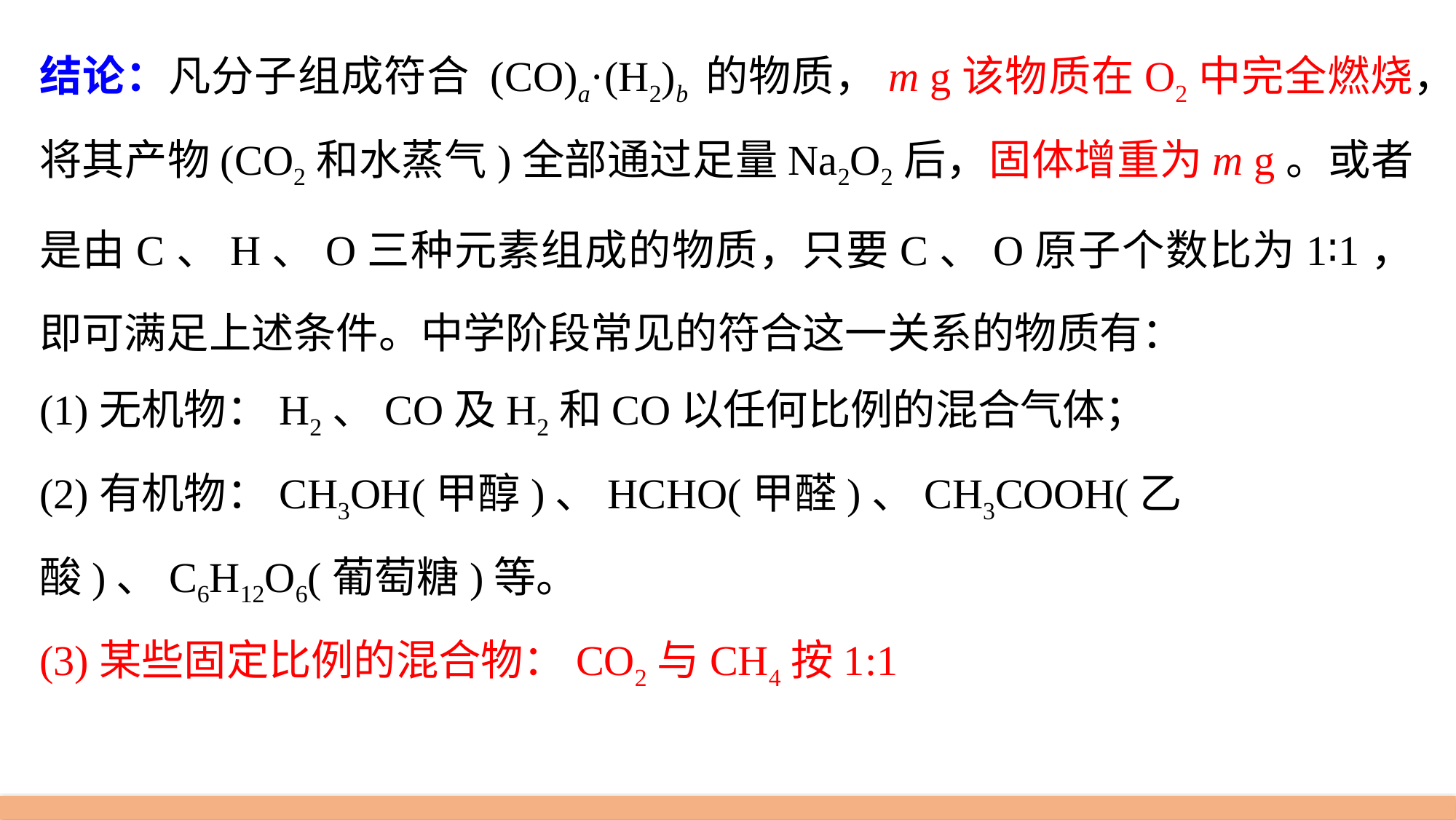

结论：凡分子组成符合 (CO)a·(H2)b 的物质，m g该物质在O2中完全燃烧，将其产物(CO2和水蒸气)全部通过足量Na2O2后，固体增重为m g。或者是由C、H、O三种元素组成的物质，只要C、O原子个数比为1∶1，即可满足上述条件。中学阶段常见的符合这一关系的物质有：
(1)无机物：H2、CO及H2和CO以任何比例的混合气体；
(2)有机物：CH3OH(甲醇)、HCHO(甲醛)、CH3COOH(乙酸)、C6H12O6(葡萄糖)等。
(3)某些固定比例的混合物：CO2与CH4按1:1